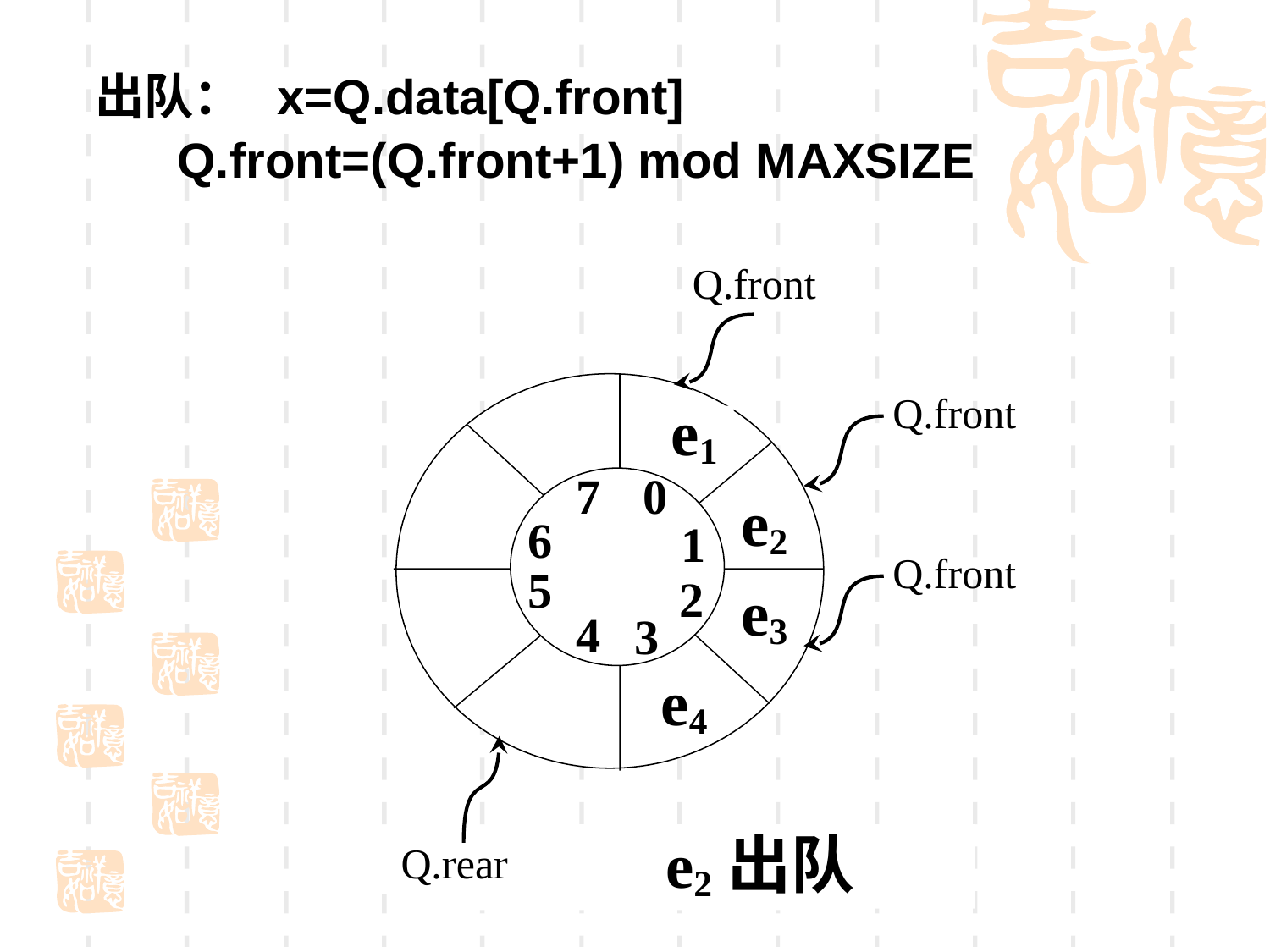

出队：  x=Q.data[Q.front]
      Q.front=(Q.front+1) mod MAXSIZE
Q.front

Q.front
e1

7
0
e2
6
1
Q.front

5
2
e3
4
3
e4
e2出队
e1出队
Q.rear